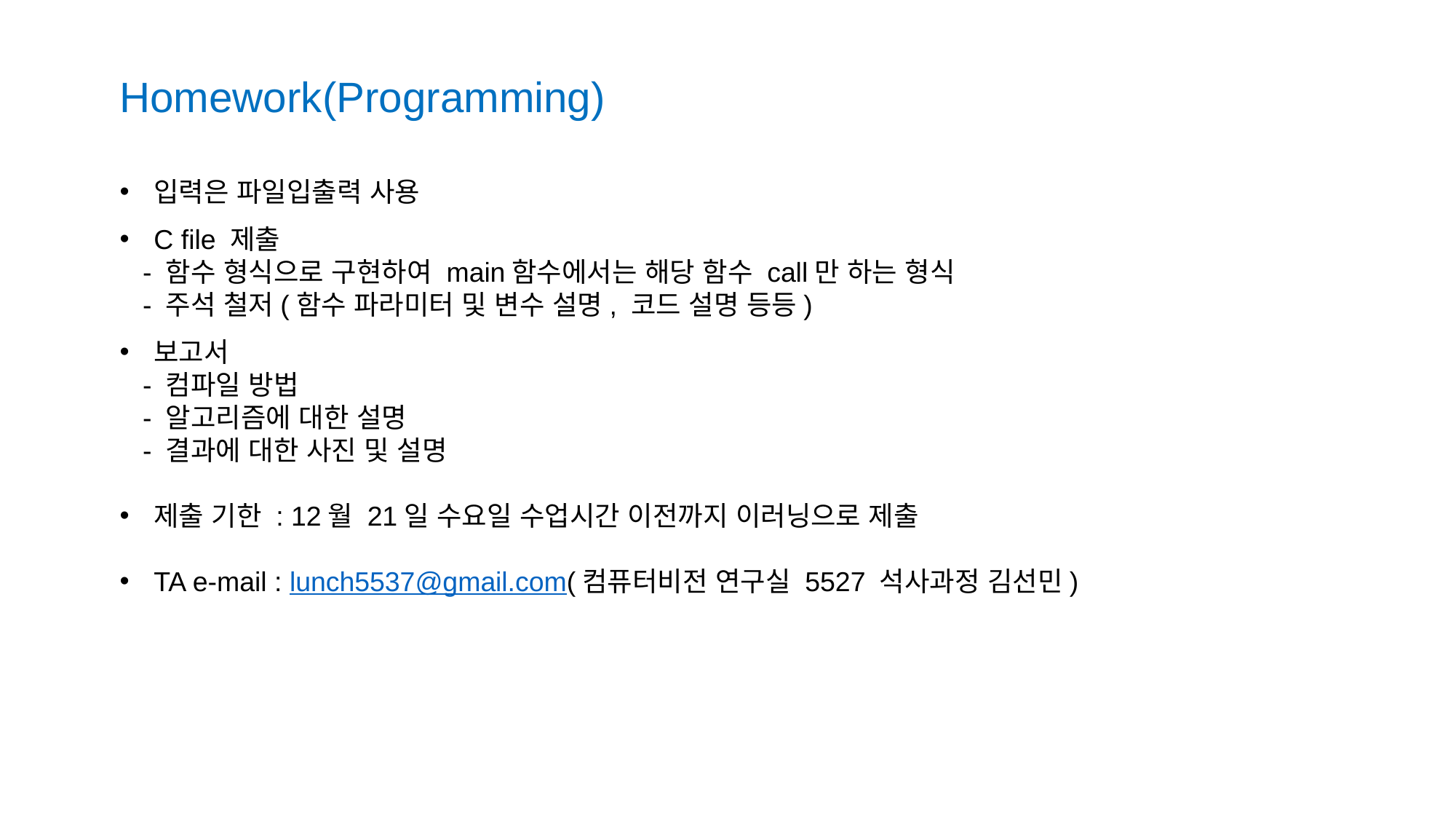

Homework(Programming)
입력은 파일입출력 사용

C file 제출
   - 함수 형식으로 구현하여 main함수에서는 해당 함수 call만 하는 형식
   - 주석 철저(함수 파라미터 및 변수 설명, 코드 설명 등등)

보고서
   - 컴파일 방법
   - 알고리즘에 대한 설명
   - 결과에 대한 사진 및 설명

제출 기한 : 12월 21일 수요일 수업시간 이전까지 이러닝으로 제출

TA e-mail : lunch5537@gmail.com(컴퓨터비전 연구실 5527 석사과정 김선민)